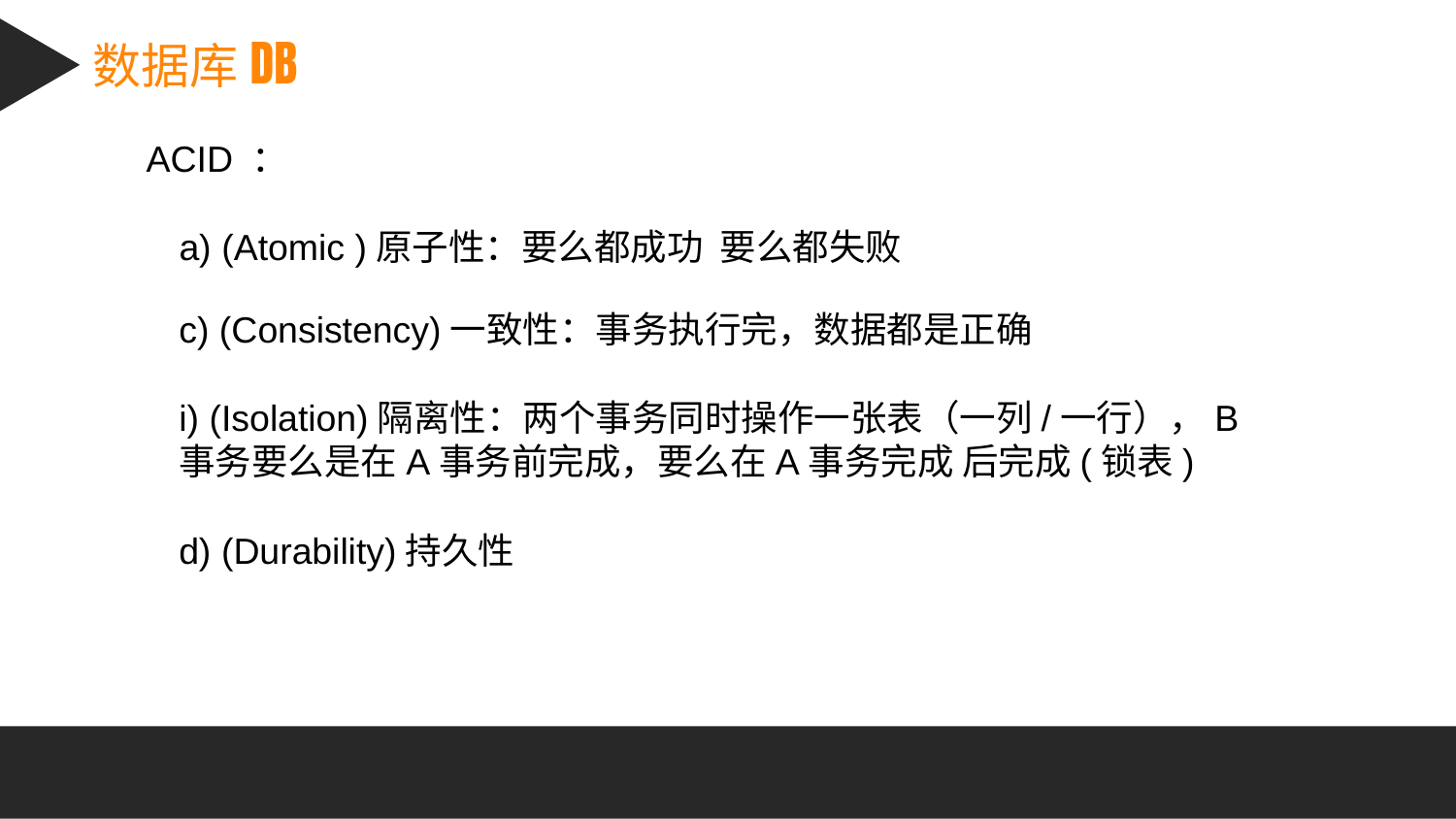

数据库DB
ACID ：
a) (Atomic )原子性：要么都成功  要么都失败
c) (Consistency)一致性：事务执行完，数据都是正确
i) (Isolation)隔离性：两个事务同时操作一张表（一列/一行），B事务要么是在A事务前完成，要么在A事务完成 后完成(锁表)
d) (Durability)持久性